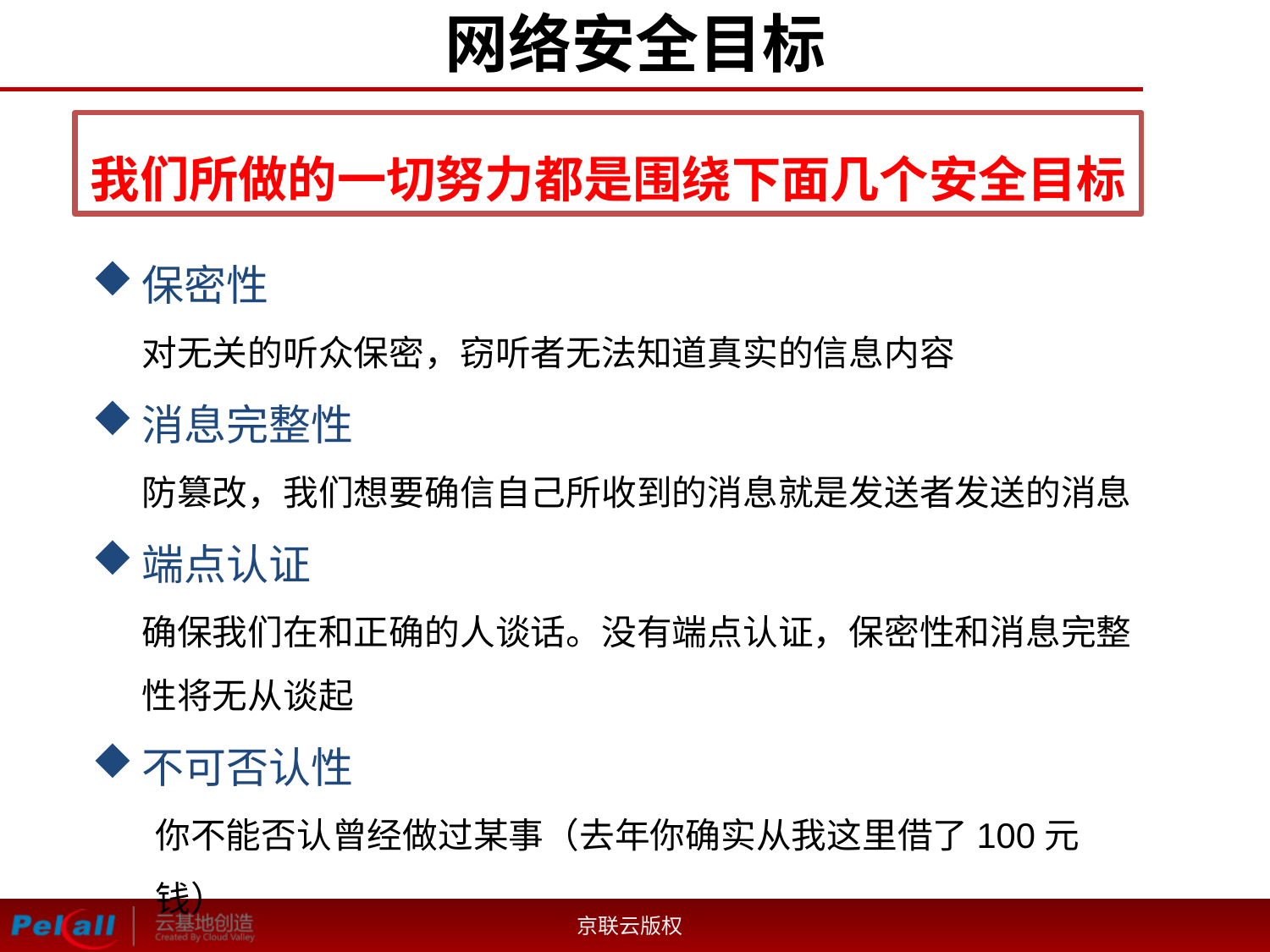

# 网络安全目标
我们所做的一切努力都是围绕下面几个安全目标
保密性
对无关的听众保密，窃听者无法知道真实的信息内容
消息完整性
防篡改，我们想要确信自己所收到的消息就是发送者发送的消息
端点认证
确保我们在和正确的人谈话。没有端点认证，保密性和消息完整性将无从谈起
不可否认性
你不能否认曾经做过某事（去年你确实从我这里借了100元钱）